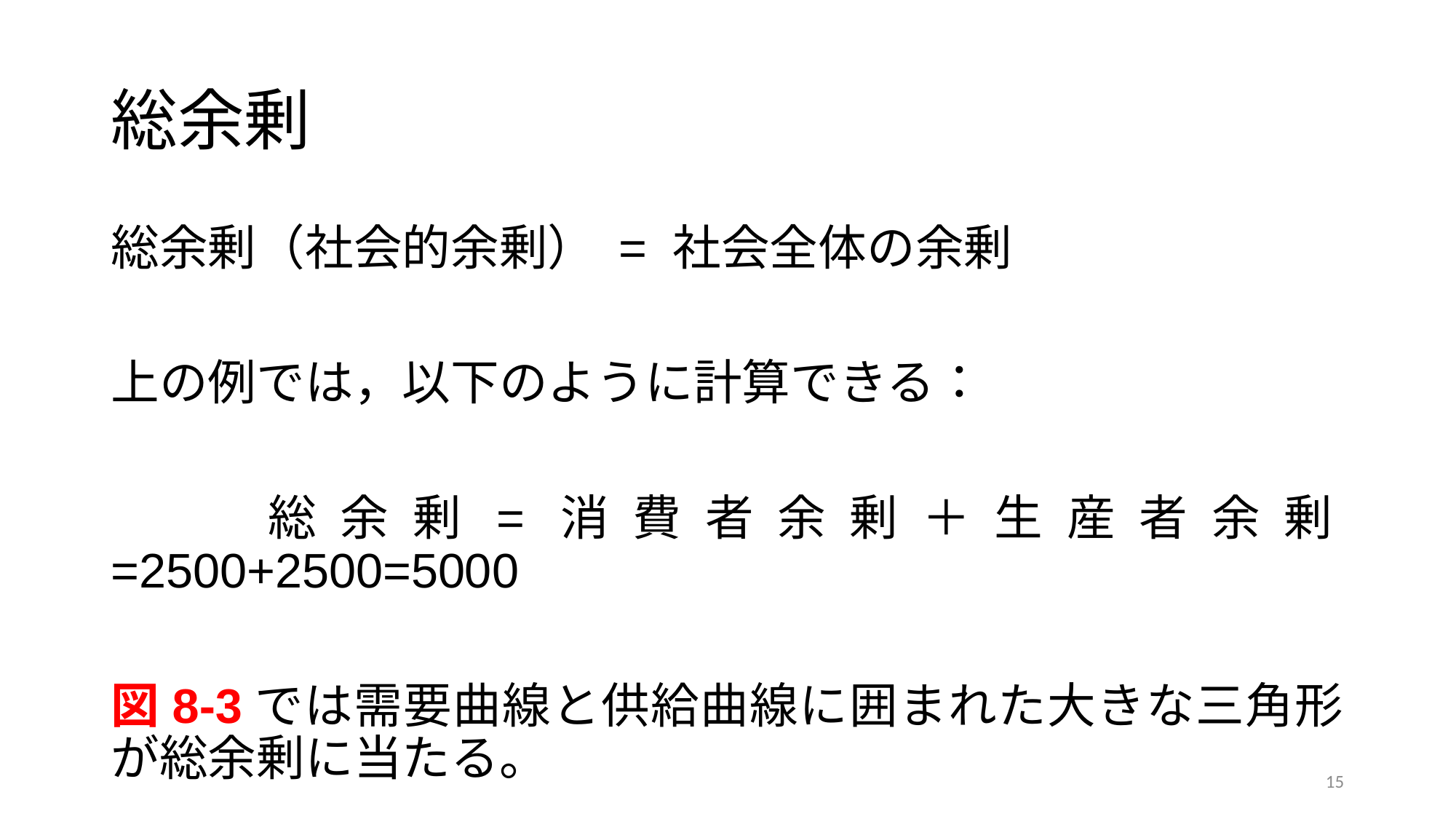

# 総余剰
総余剰（社会的余剰） = 社会全体の余剰

上の例では，以下のように計算できる：

　	総余剰=消費者余剰＋生産者余剰=2500+2500=5000

図8-3では需要曲線と供給曲線に囲まれた大きな三角形が総余剰に当たる。

15